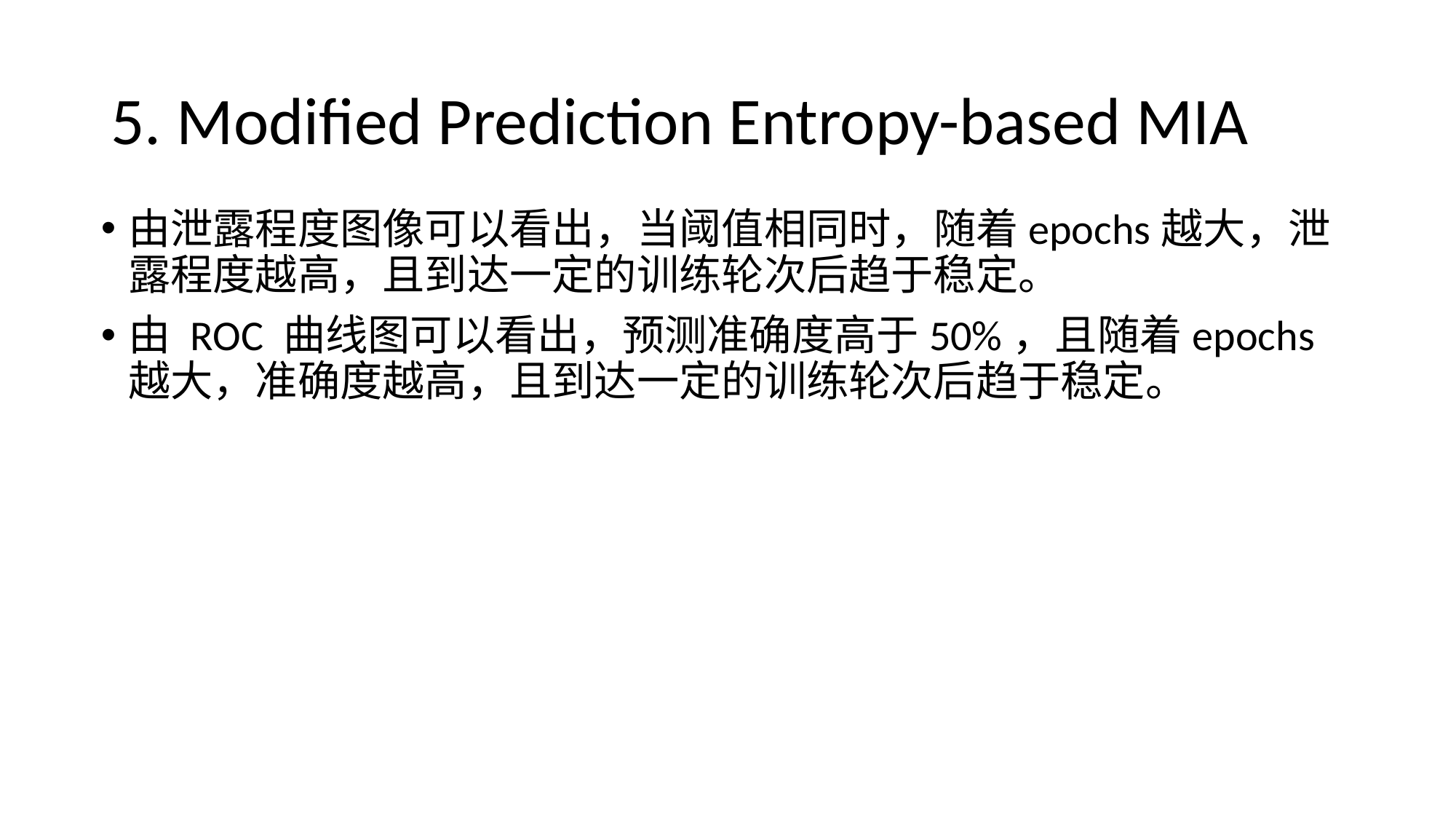

# 5. Modified Prediction Entropy-based MIA
由泄露程度图像可以看出，当阈值相同时，随着epochs越大，泄露程度越高，且到达一定的训练轮次后趋于稳定。
由 ROC 曲线图可以看出，预测准确度高于50%，且随着epochs越大，准确度越高，且到达一定的训练轮次后趋于稳定。